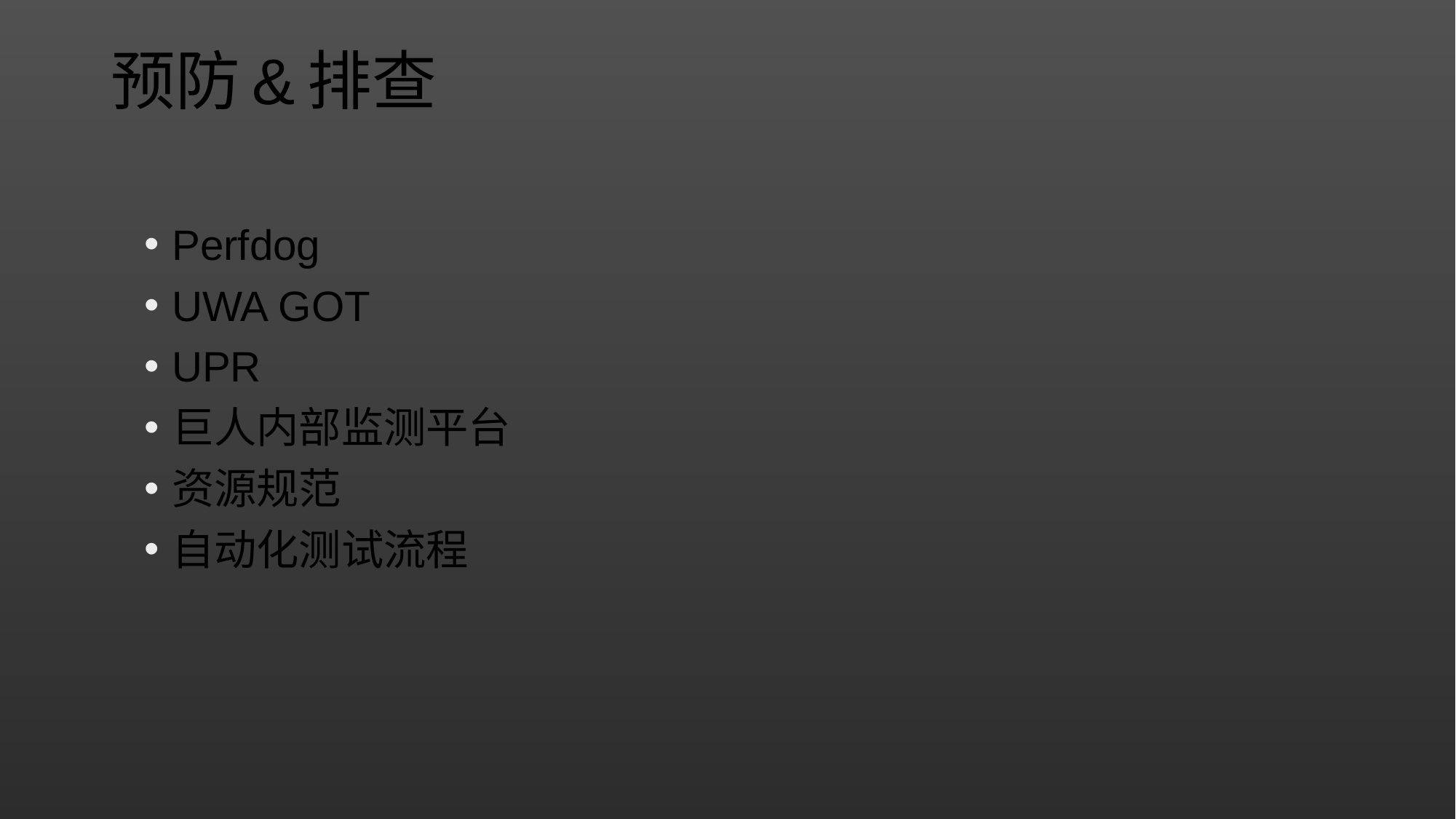

# 预防&排查
Perfdog
UWA GOT
UPR
巨人内部监测平台
资源规范
自动化测试流程